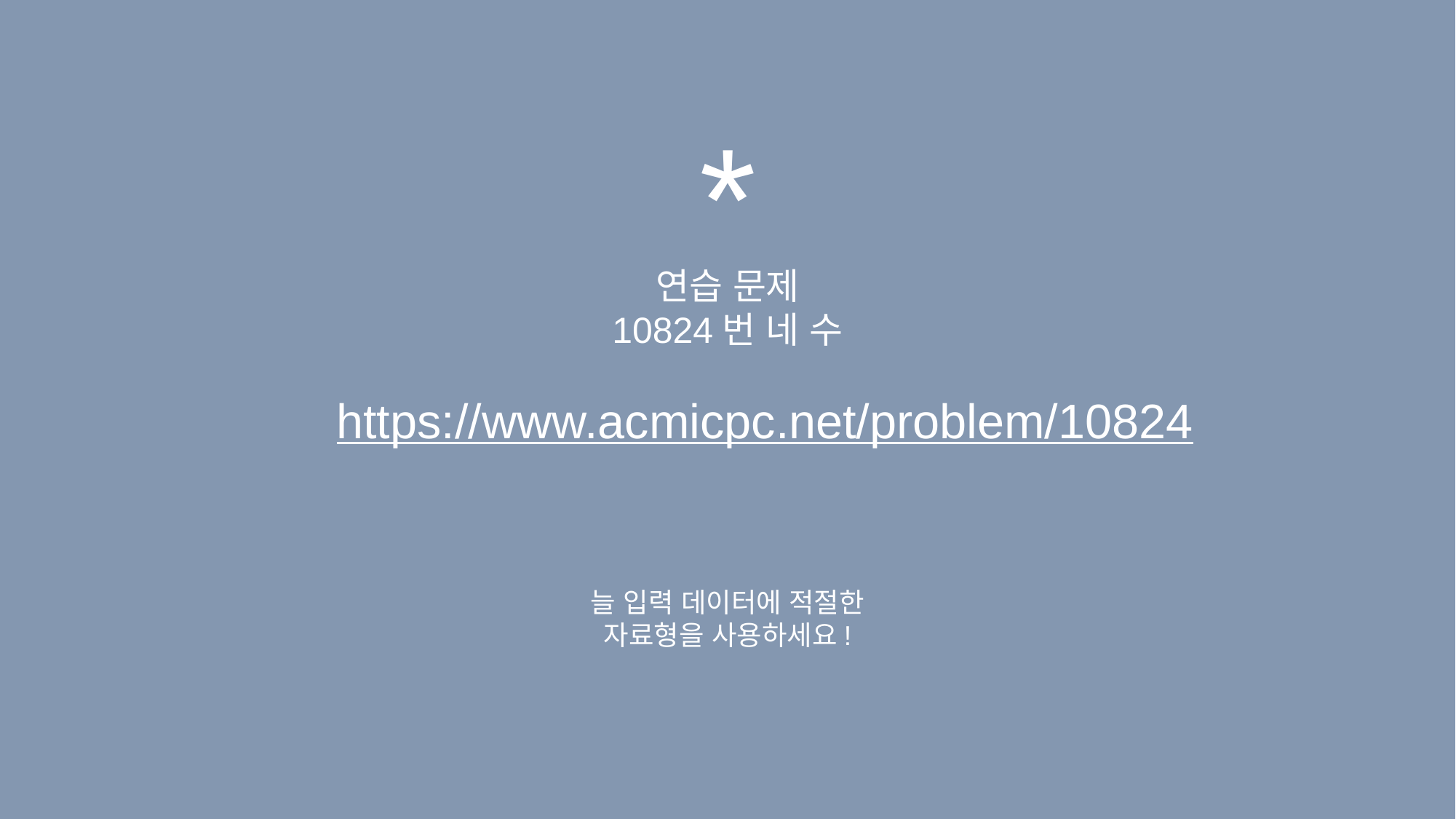

*
연습 문제
10824번 네 수

https://www.acmicpc.net/problem/10824

늘 입력 데이터에 적절한
자료형을 사용하세요!